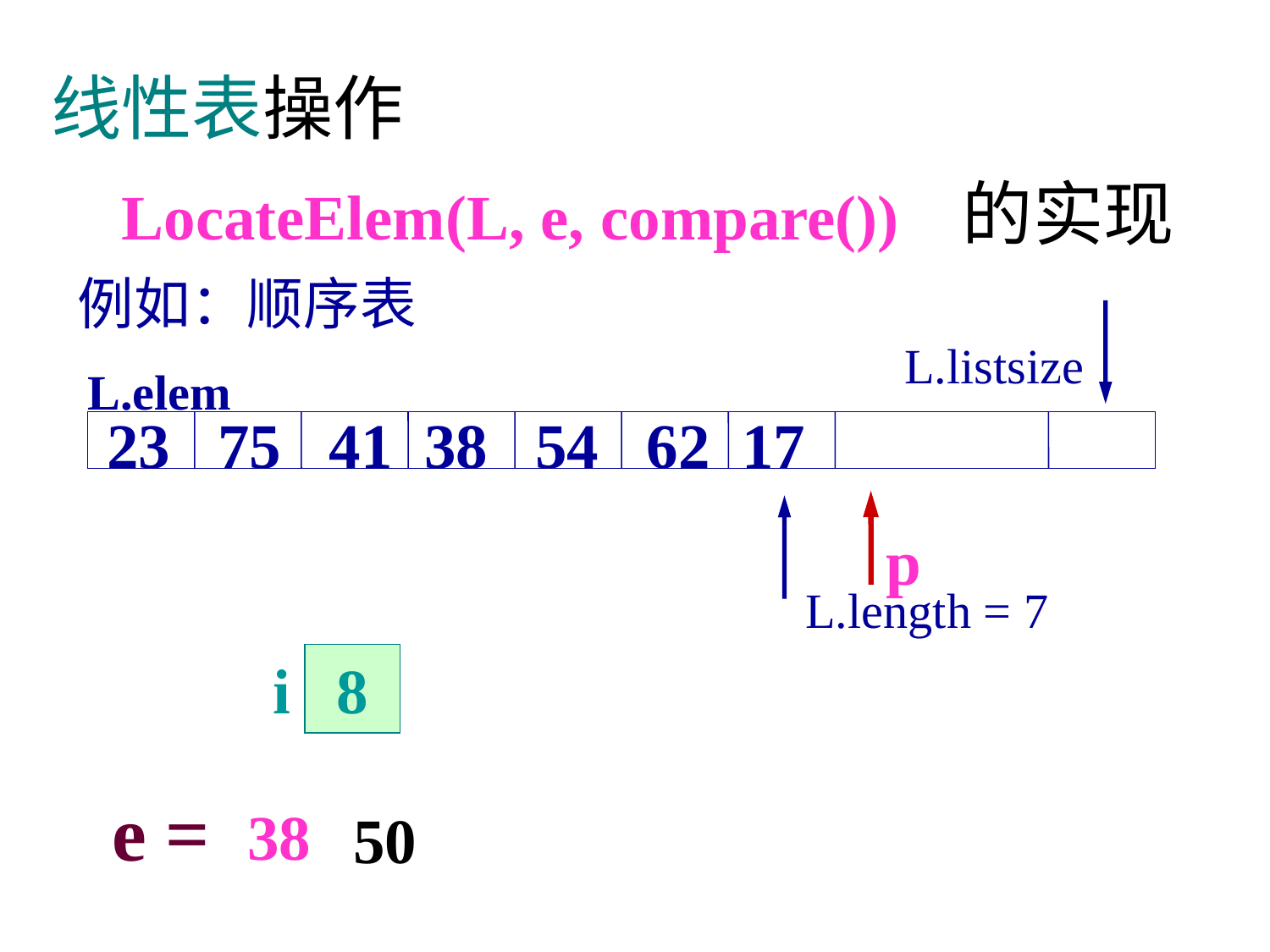

线性表操作
    LocateElem(L, e, compare())   的实现
例如：顺序表

L.listsize
L.elem

23   75   41  38   54   62  17

L.length = 7

p

p

p

p

p

p
i
1
2
3
4
1
8
e =
38
50